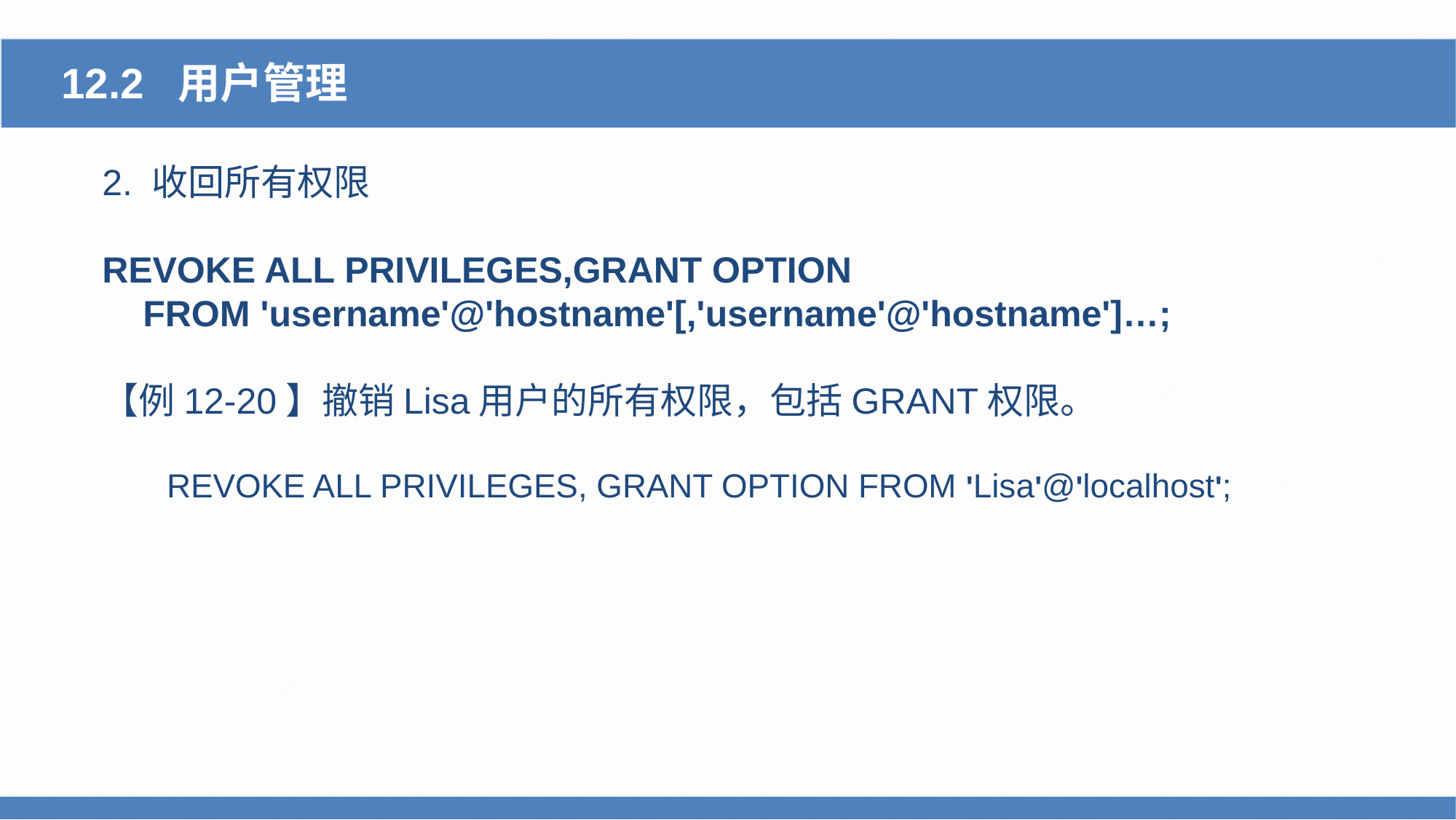

12.2  用户管理
2. 收回所有权限

REVOKE ALL PRIVILEGES,GRANT OPTION
    FROM 'username'@'hostname'[,'username'@'hostname']…;

【例12-20】撤销Lisa用户的所有权限，包括GRANT权限。

REVOKE ALL PRIVILEGES, GRANT OPTION FROM 'Lisa'@'localhost';